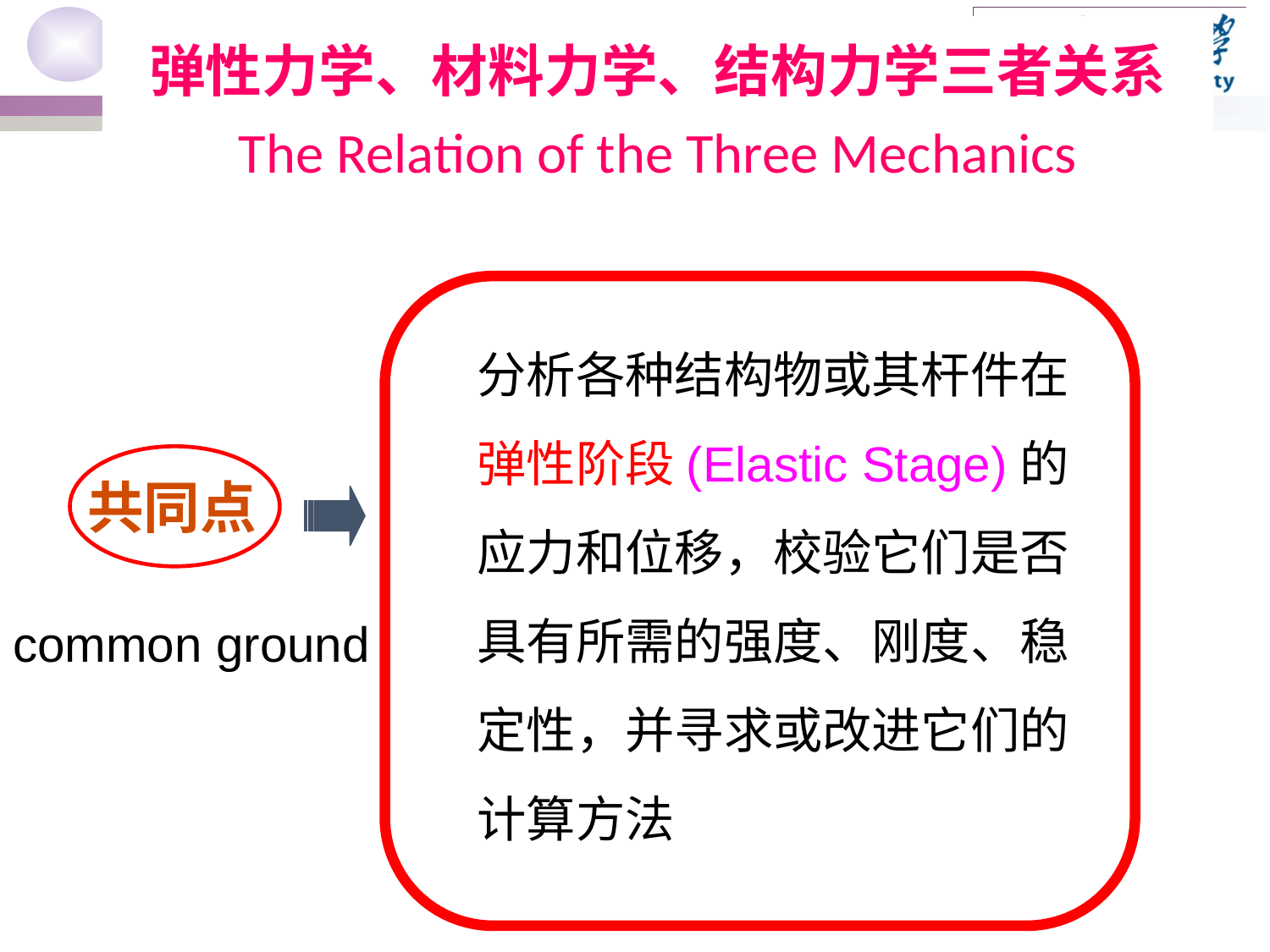

弹性力学、材料力学、结构力学三者关系
The Relation of the Three Mechanics

分析各种结构物或其杆件在弹性阶段(Elastic Stage)的应力和位移，校验它们是否具有所需的强度、刚度、稳定性，并寻求或改进它们的计算方法

共同点

common ground